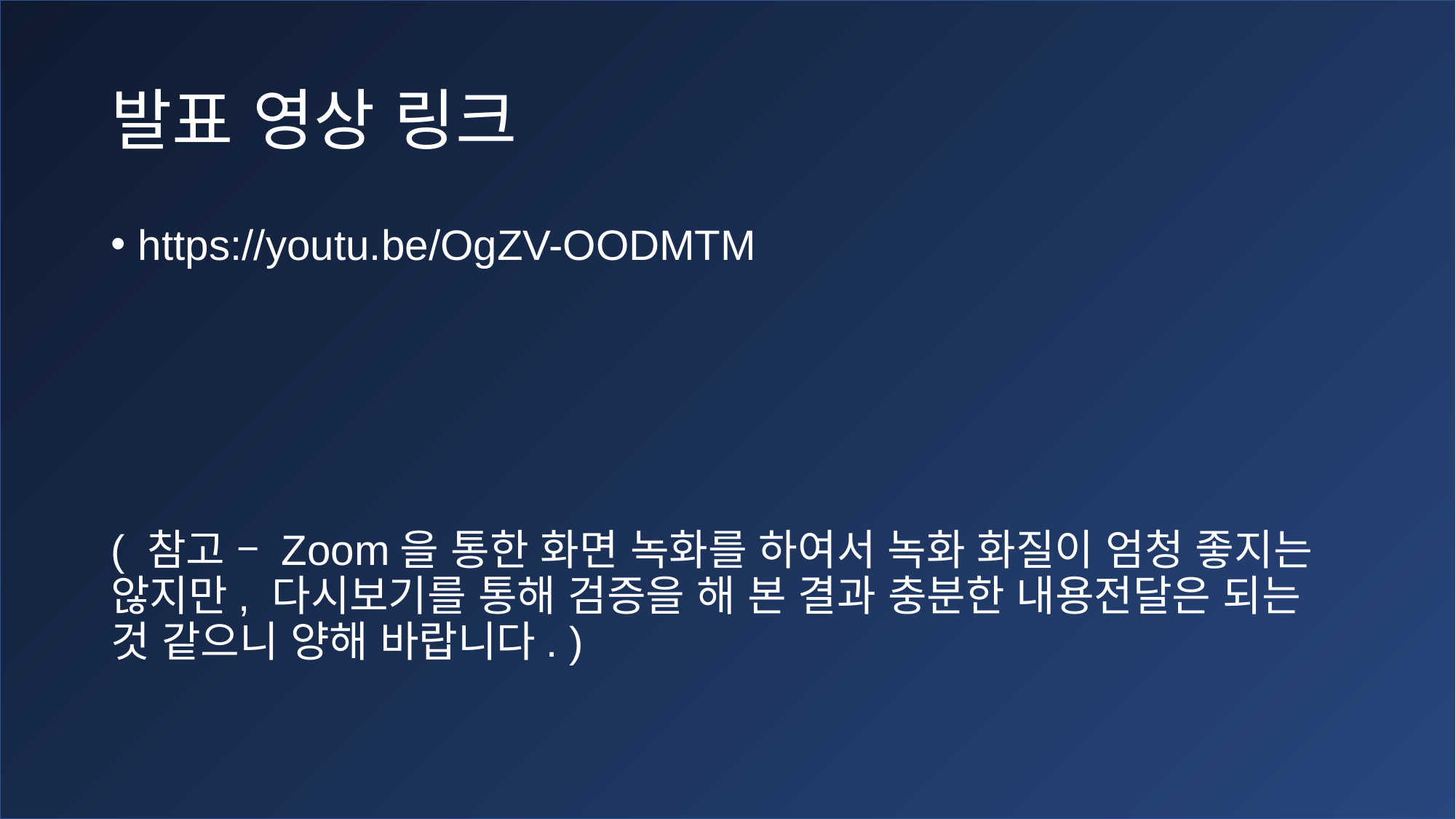

# 발표 영상 링크
https://youtu.be/OgZV-OODMTM

( 참고 – Zoom을 통한 화면 녹화를 하여서 녹화 화질이 엄청 좋지는 않지만, 다시보기를 통해 검증을 해 본 결과 충분한 내용전달은 되는 것 같으니 양해 바랍니다. )